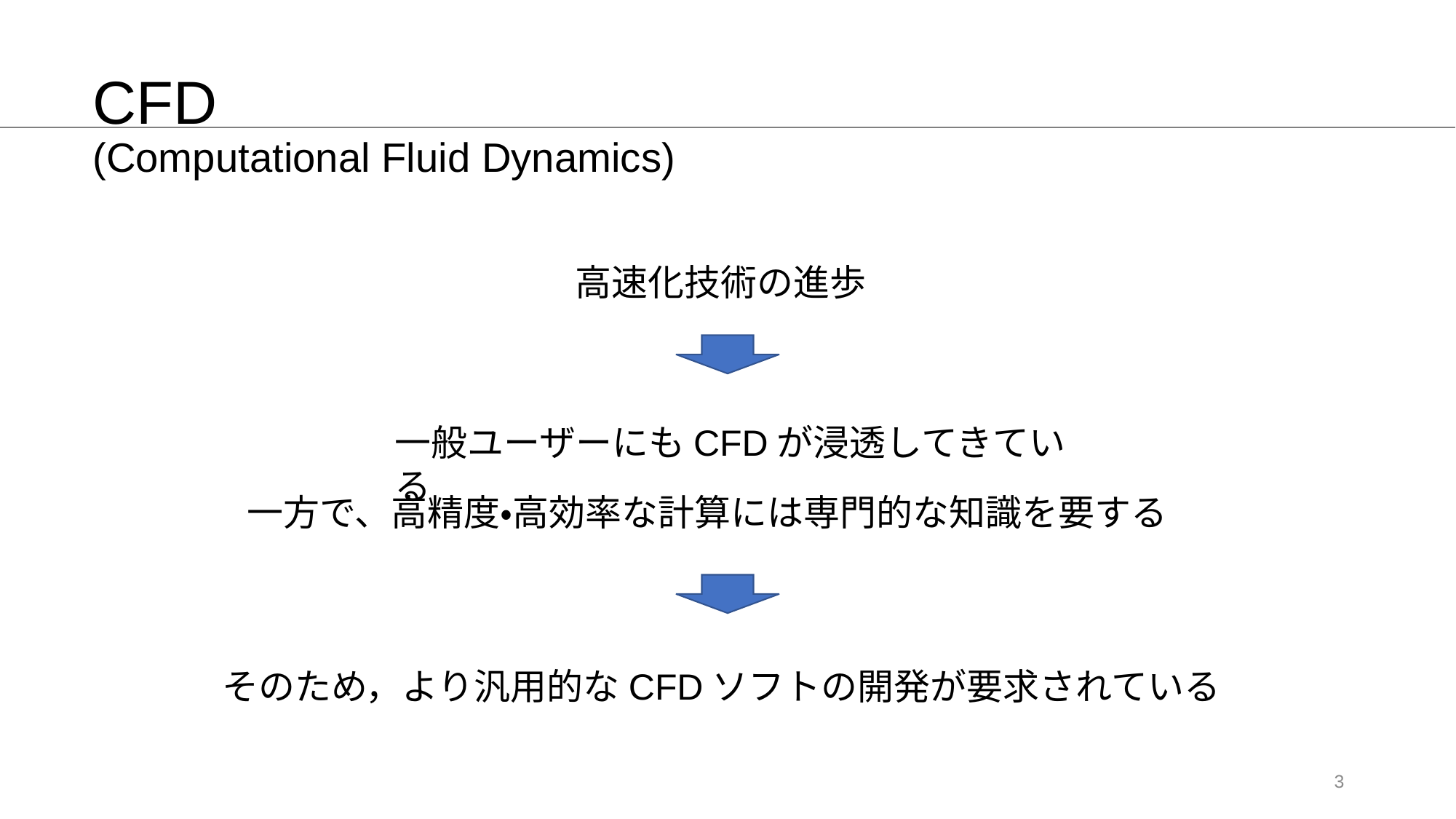

CFD
(Computational Fluid Dynamics)
高速化技術の進歩

一般ユーザーにもCFDが浸透してきている
一方で、高精度・高効率な計算には専門的な知識を要する

そのため，より汎用的なCFDソフトの開発が要求されている
3